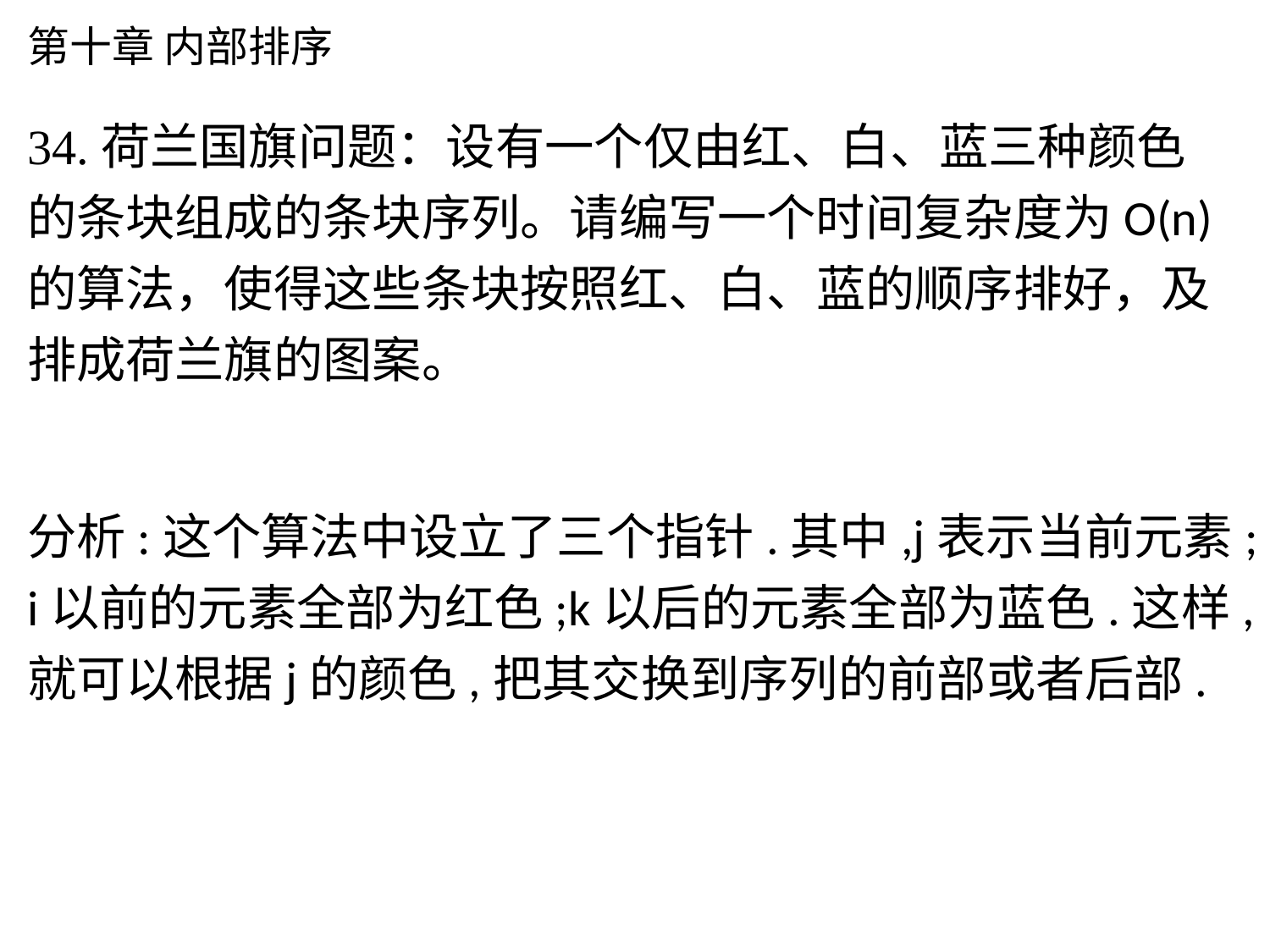

# 第十章 内部排序
34.荷兰国旗问题：设有一个仅由红、白、蓝三种颜色的条块组成的条块序列。请编写一个时间复杂度为O(n)的算法，使得这些条块按照红、白、蓝的顺序排好，及排成荷兰旗的图案。

分析:这个算法中设立了三个指针.其中,j表示当前元素;i以前的元素全部为红色;k以后的元素全部为蓝色.这样,就可以根据j的颜色,把其交换到序列的前部或者后部.